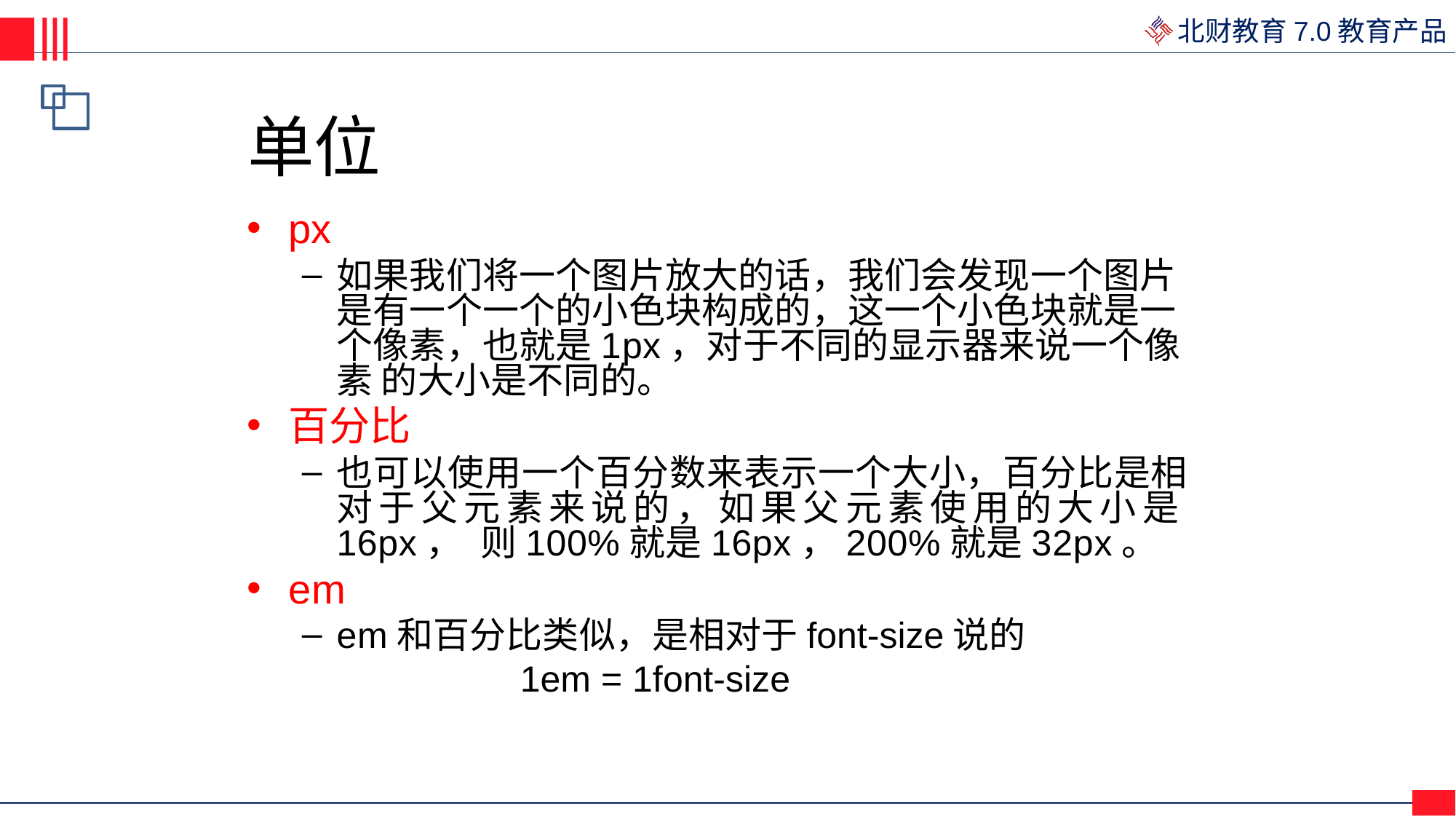

# 单位
px
如果我们将一个图片放大的话，我们会发现一个图片 是有一个一个的小色块构成的，这一个小色块就是一 个像素，也就是1px，对于不同的显示器来说一个像素 的大小是不同的。
百分比
也可以使用一个百分数来表示一个大小，百分比是相 对于父元素来说的，如果父元素使用的大小是16px，  则100%就是16px，200%就是32px。
em
em和百分比类似，是相对于font-size说的
		1em = 1font-size